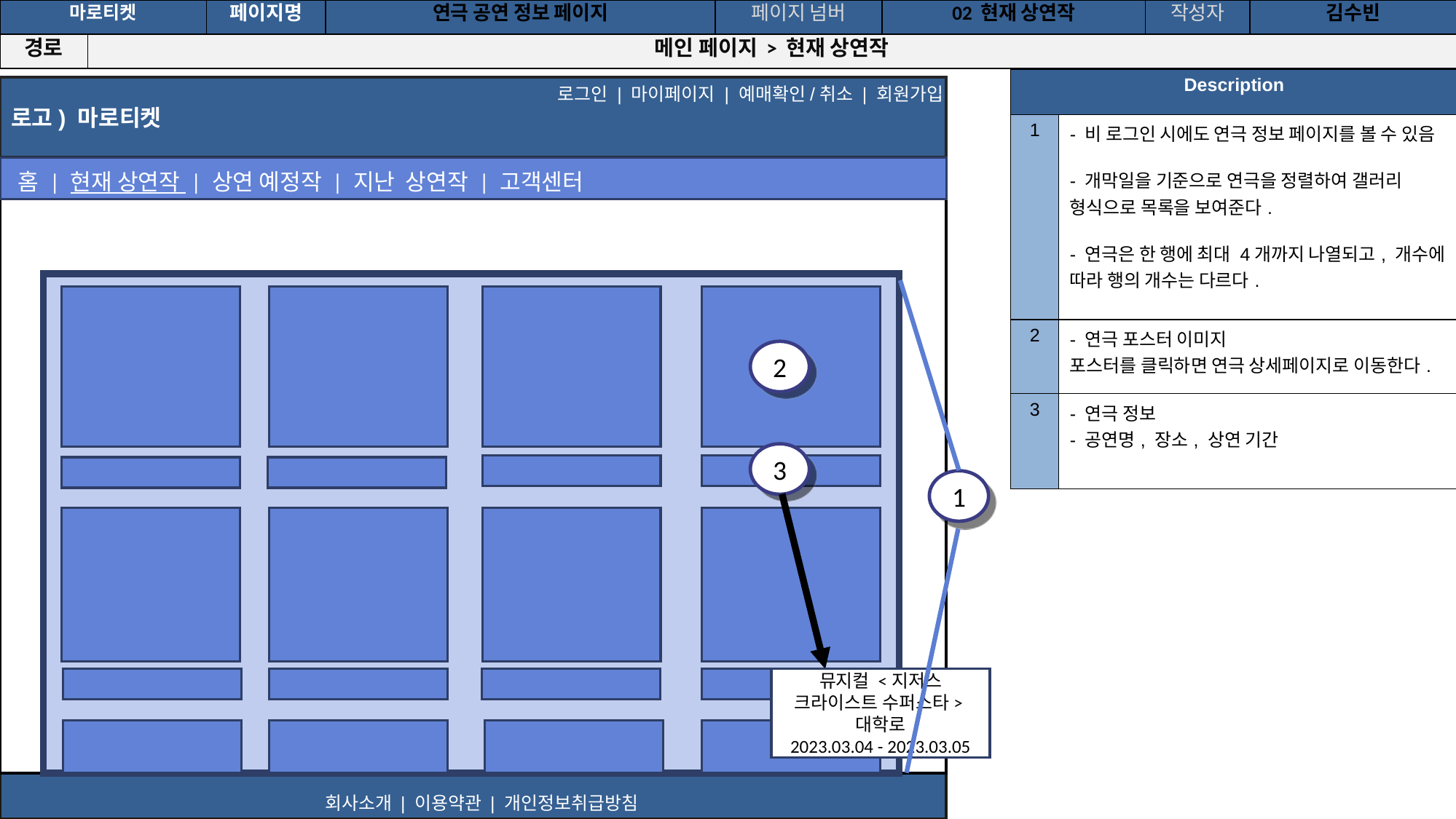

공간(오피스) 대여 시스템
| 마로티켓 |  | 페이지명 | 연극 공연 정보 페이지 | 페이지 넘버 | 02 현재 상연작 | 작성자 | 김수빈 |
| --- | --- | --- | --- | --- | --- | --- | --- |
| 경로 | 메인 페이지 > 현재 상연작 |  |  |  |  |  |  |
| Description |  |
| --- | --- |
| 1 | - 비 로그인 시에도 연극 정보 페이지를 볼 수 있음 - 개막일을 기준으로 연극을 정렬하여 갤러리 형식으로 목록을 보여준다. - 연극은 한 행에 최대 4개까지 나열되고, 개수에 따라 행의 개수는 다르다. |
| 2 | - 연극 포스터 이미지 포스터를 클릭하면 연극 상세페이지로 이동한다. |
| 3 | - 연극 정보 - 공연명, 장소, 상연 기간 |
로고) 마로티켓
로그인 | 마이페이지 | 예매확인/취소 | 회원가입

홈 | 현재 상연작 | 상연 예정작 | 지난  상연작 | 고객센터

2
3

1

뮤지컬 <지저스 크라이스트 수퍼스타>
대학로
2023.03.04 - 2023.03.05

회사소개 | 이용약관 | 개인정보취급방침